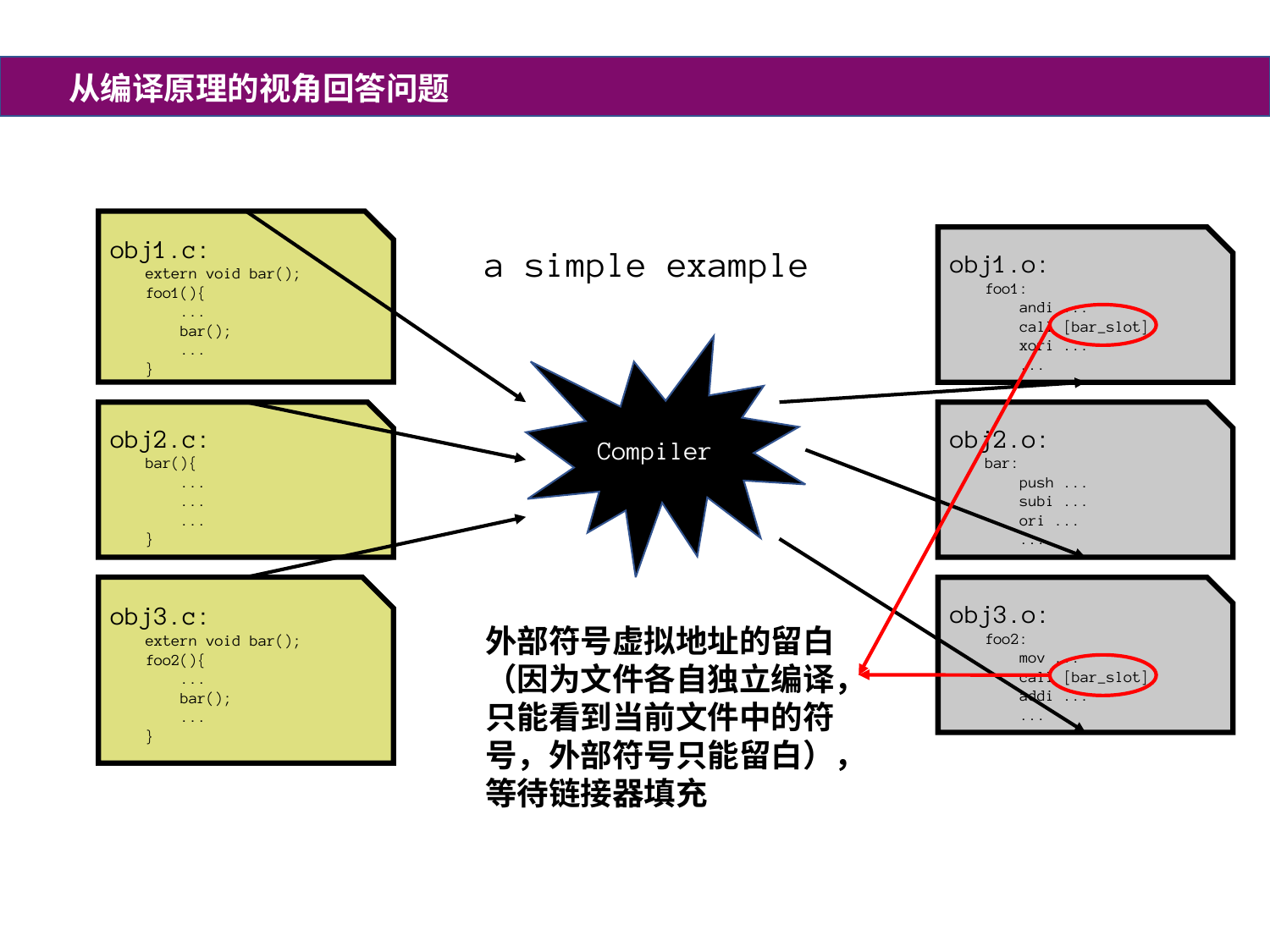

从编译原理的视角回答问题
obj1.c:
    extern void bar();
    foo1(){
        ...
        bar();
        ...
    }
obj1.o:
    foo1:
        andi ...
        call [bar_slot]
        xori ...
        ...
a simple example

Compiler
obj2.c:
    bar(){
        ...
        ...
        ...
    }
obj2.o:
    bar:
        push ...
        subi ...
        ori ...
        ...
obj3.c:
    extern void bar();
    foo2(){
        ...
        bar();
        ...
    }
obj3.o:
    foo2:
        mov ...
        call [bar_slot]
        addi ...
        ...
外部符号虚拟地址的留白（因为文件各自独立编译，只能看到当前文件中的符号，外部符号只能留白），等待链接器填充